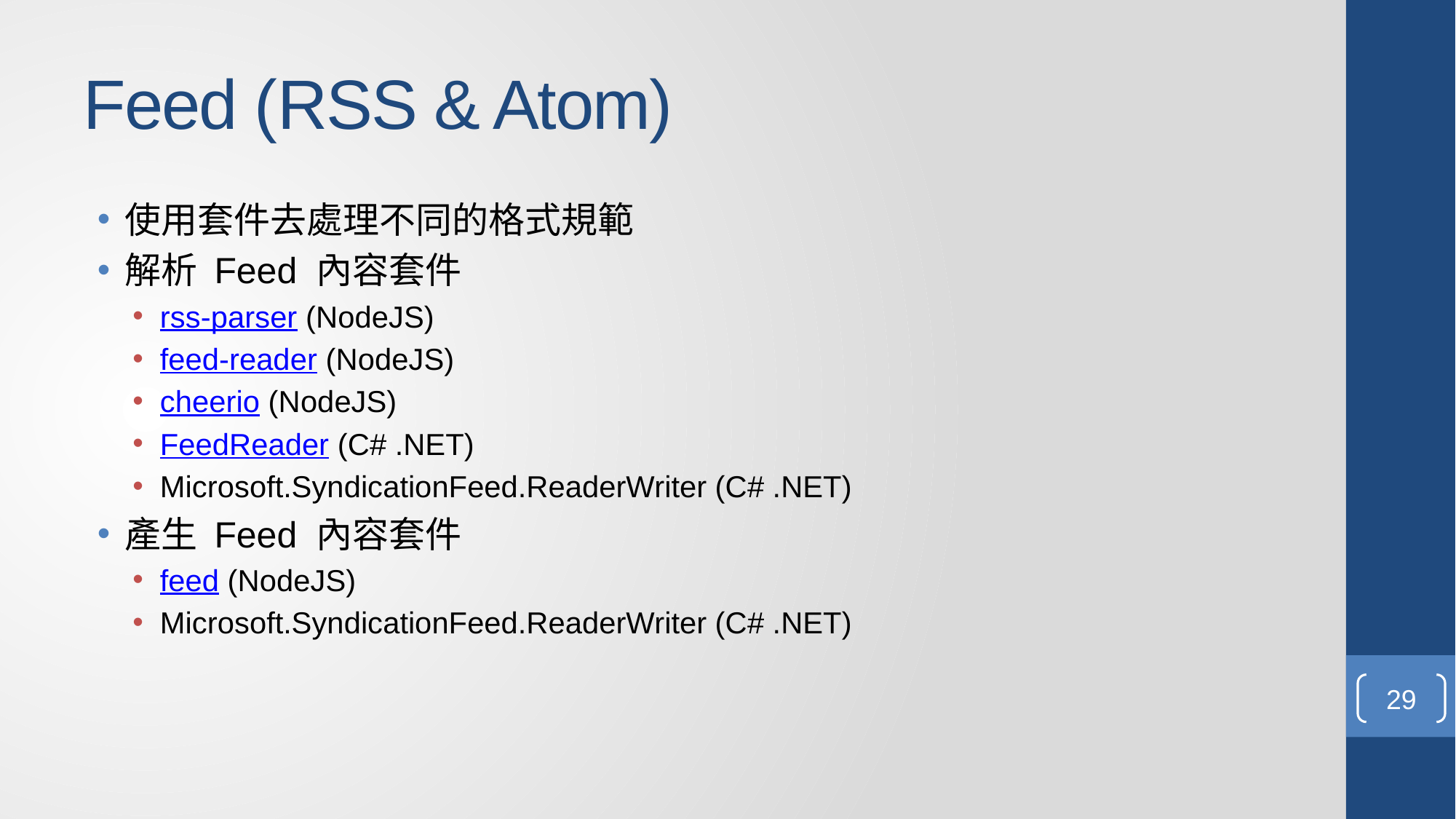

# Feed (RSS & Atom)
使用套件去處理不同的格式規範
解析 Feed 內容套件
rss-parser (NodeJS)
feed-reader (NodeJS)
cheerio (NodeJS)
FeedReader (C# .NET)
Microsoft.SyndicationFeed.ReaderWriter (C# .NET)
產生 Feed 內容套件
feed (NodeJS)
Microsoft.SyndicationFeed.ReaderWriter (C# .NET)
29